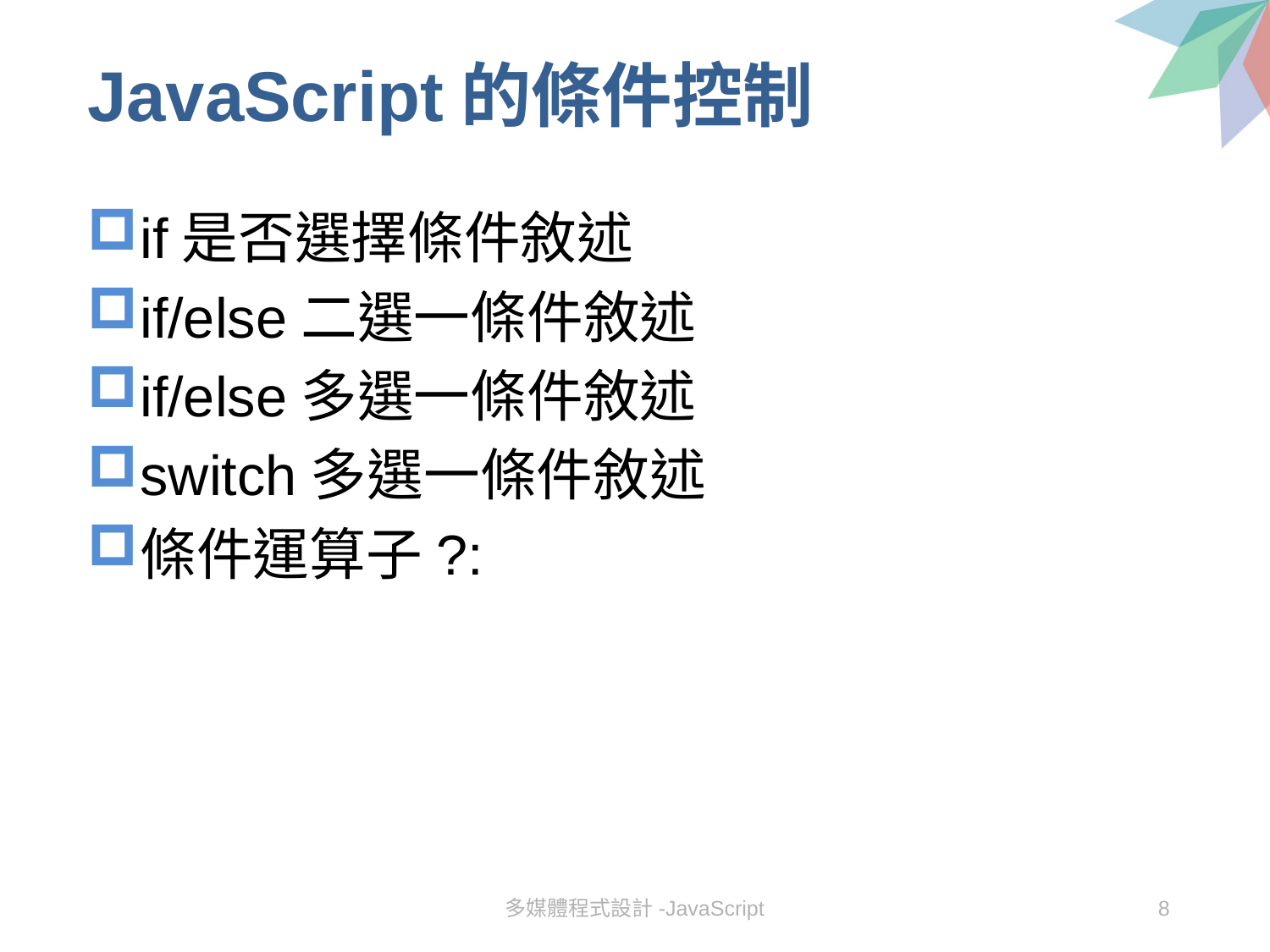

# JavaScript的條件控制
if是否選擇條件敘述
if/else二選一條件敘述
if/else多選一條件敘述
switch多選一條件敘述
條件運算子?:
多媒體程式設計-JavaScript
8